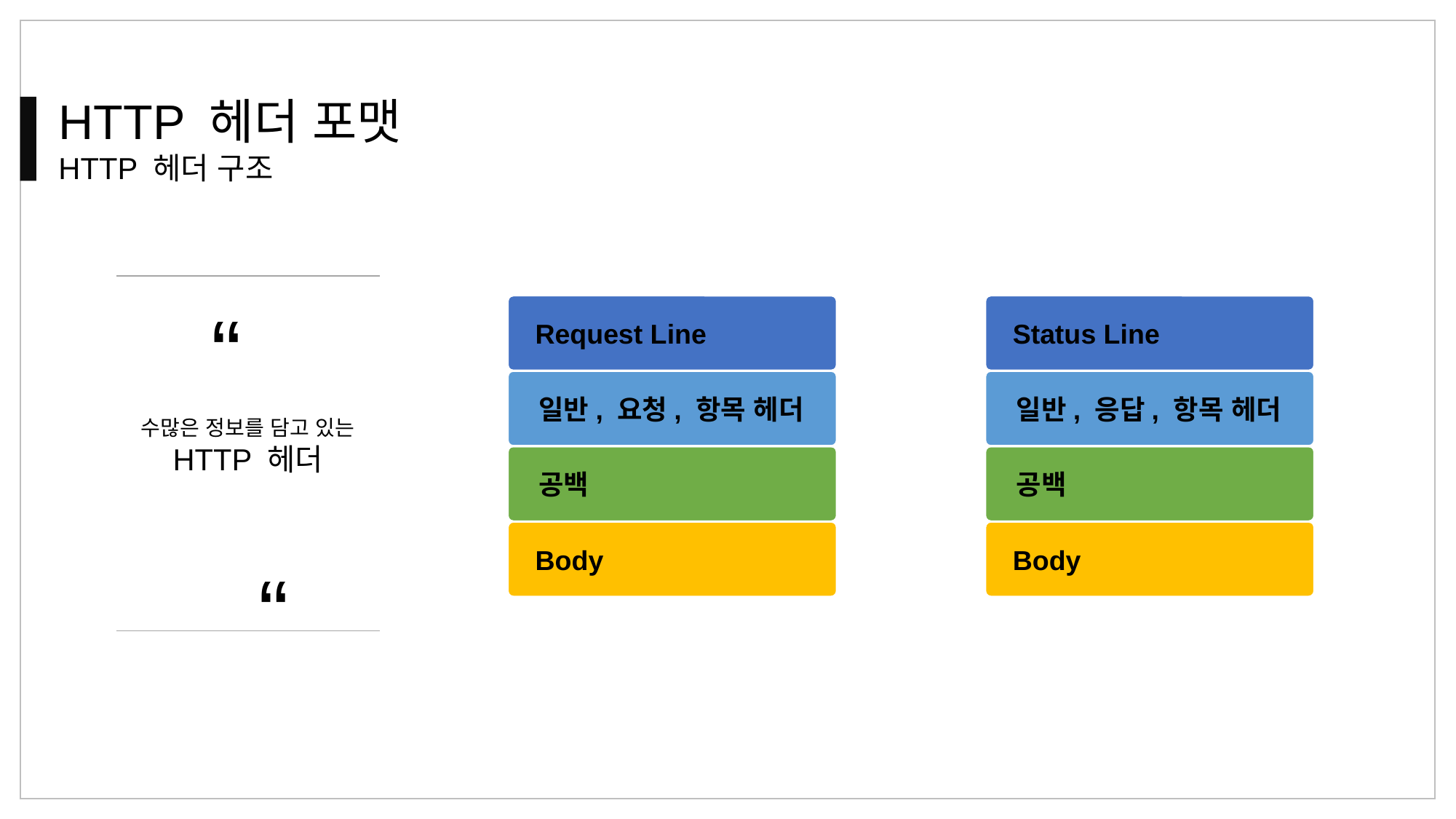

HTTP 헤더 포맷
HTTP 헤더 구조

“
“
  Request Line
  일반, 요청, 항목 헤더
  공백
  Body
  Status Line
  일반, 응답, 항목 헤더
  공백
  Body

수많은 정보를 담고 있는
HTTP 헤더